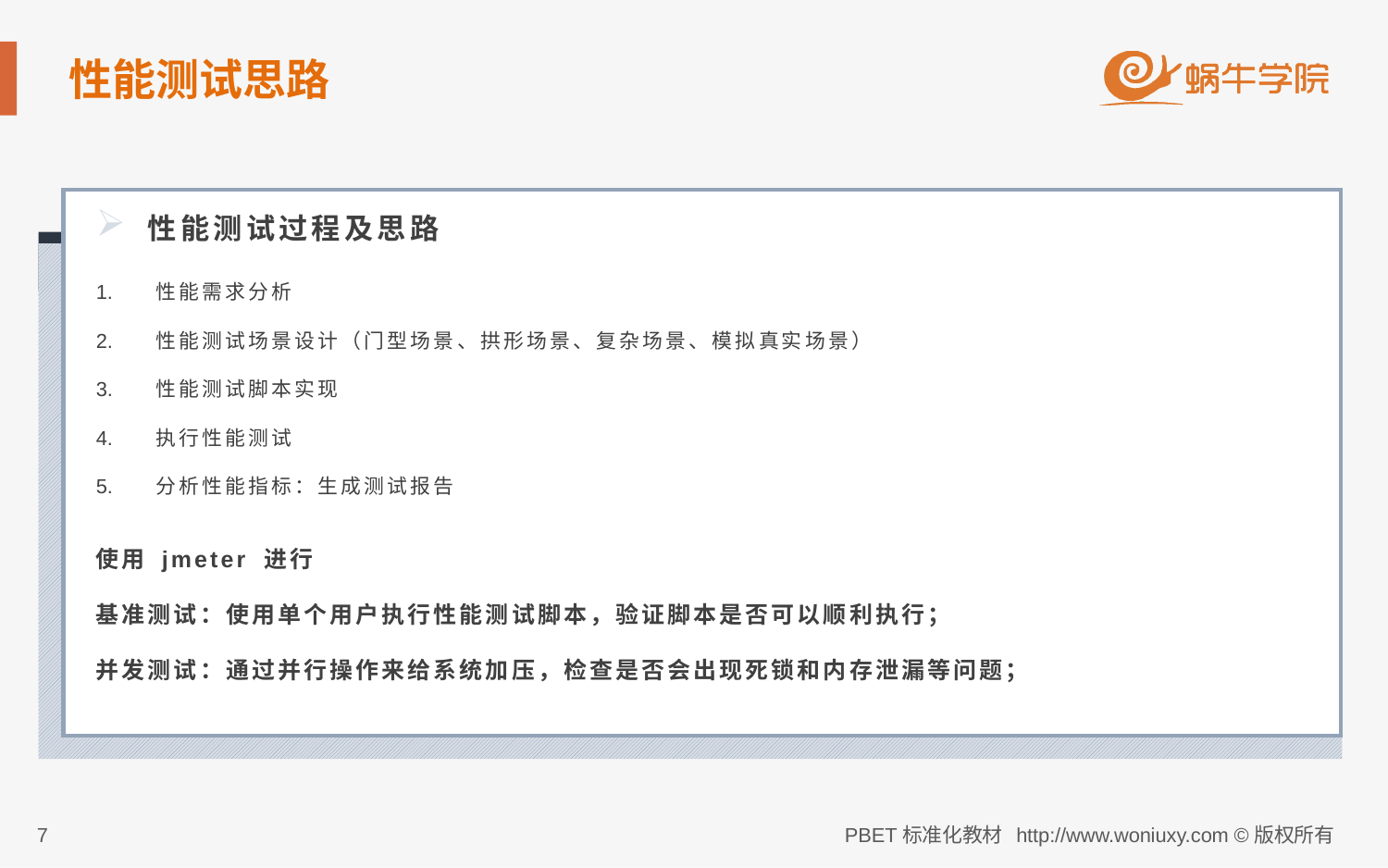

# 性能测试思路

性能测试过程及思路
性能需求分析
性能测试场景设计（门型场景、拱形场景、复杂场景、模拟真实场景）
性能测试脚本实现
执行性能测试
分析性能指标：生成测试报告

使用 jmeter 进行
基准测试：使用单个用户执行性能测试脚本，验证脚本是否可以顺利执行；
并发测试：通过并行操作来给系统加压，检查是否会出现死锁和内存泄漏等问题；